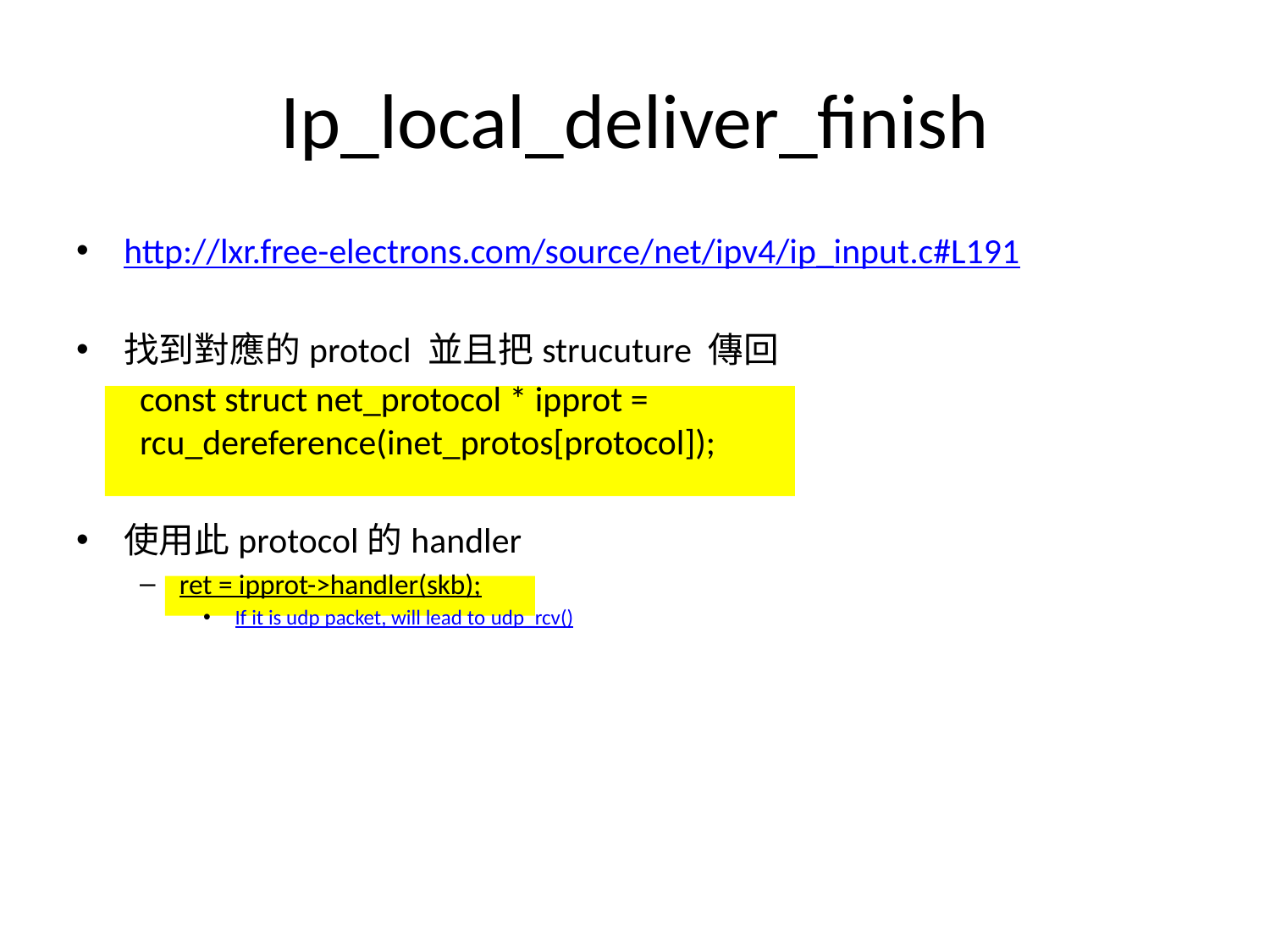

# Ip_local_deliver_finish
http://lxr.free-electrons.com/source/net/ipv4/ip_input.c#L191

找到對應的protocl 並且把strucuture 傳回
const struct net_protocol * ipprot = rcu_dereference(inet_protos[protocol]);

使用此protocol的handler
ret = ipprot->handler(skb);
If it is udp packet, will lead to udp_rcv()